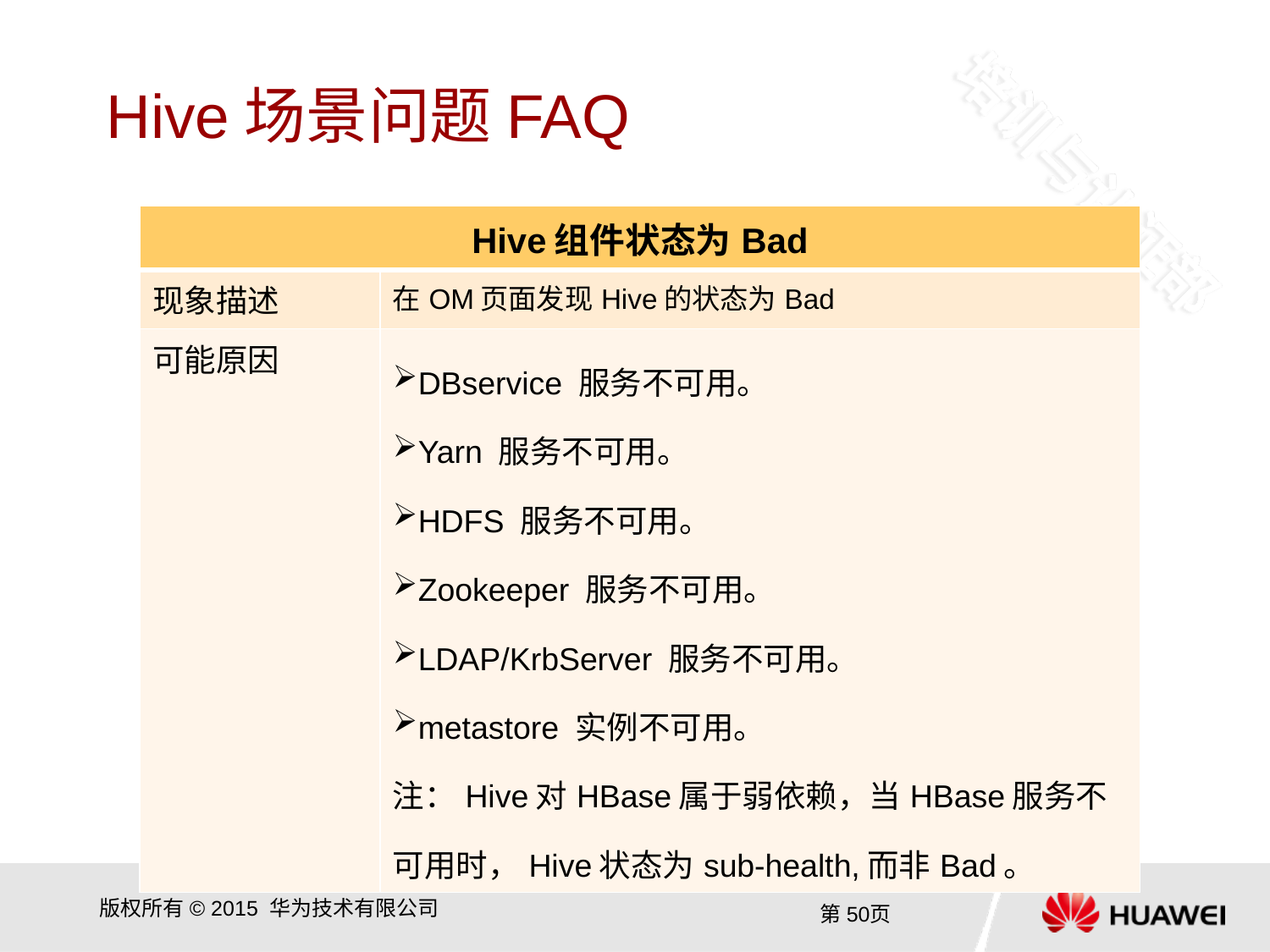

# Hive场景问题FAQ
| Hive组件状态为Bad |  |
| --- | --- |
| 现象描述 | 在OM页面发现Hive的状态为Bad |
| 可能原因 | DBservice 服务不可用。 Yarn 服务不可用。 HDFS 服务不可用。 Zookeeper 服务不可用。 LDAP/KrbServer 服务不可用。 metastore 实例不可用。 注：Hive对HBase属于弱依赖，当HBase服务不可用时，Hive状态为sub-health,而非Bad。 |